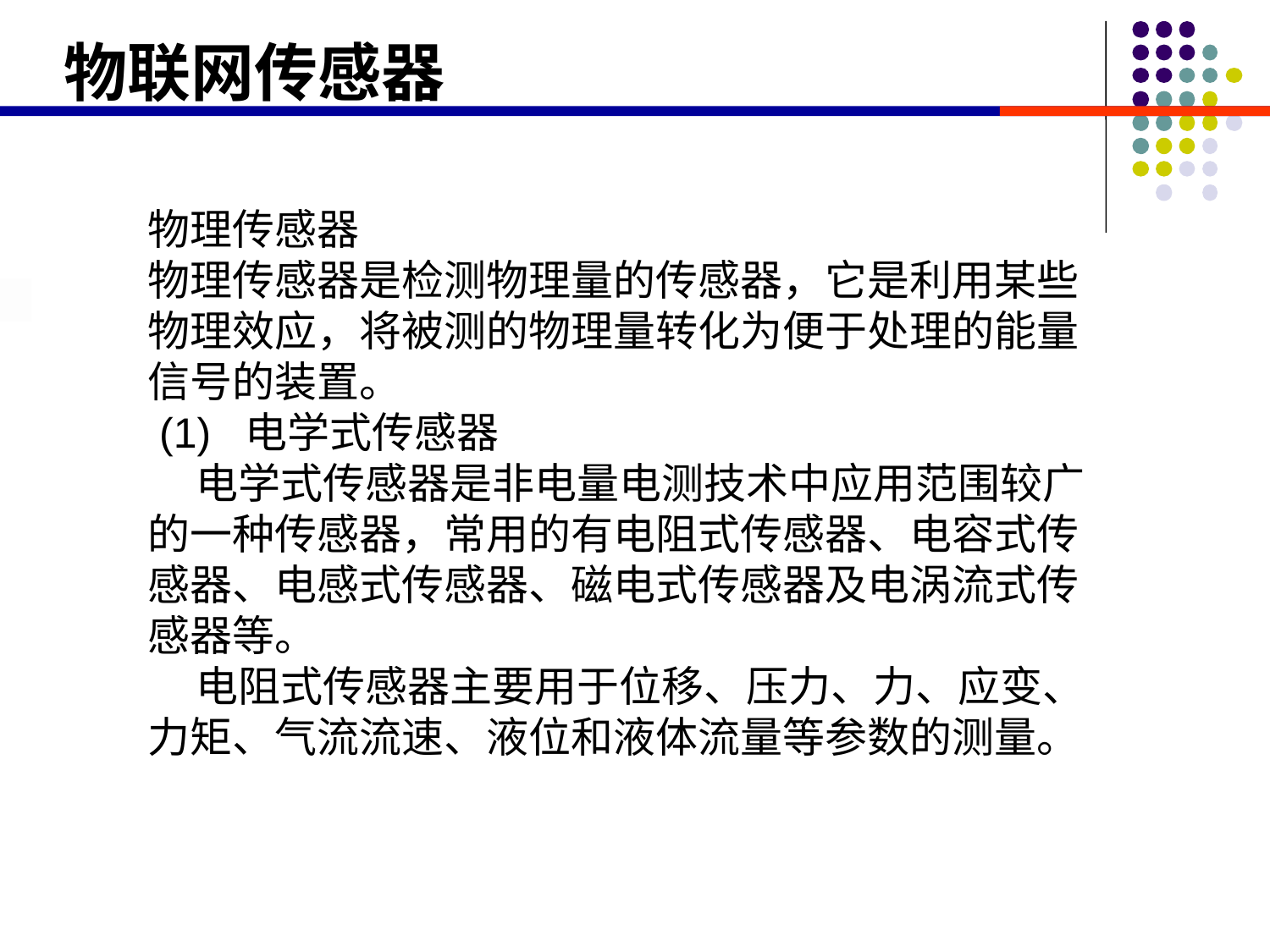

物联网传感器

物理传感器
物理传感器是检测物理量的传感器，它是利用某些物理效应，将被测的物理量转化为便于处理的能量信号的装置。
 (1)  电学式传感器
    电学式传感器是非电量电测技术中应用范围较广的一种传感器，常用的有电阻式传感器、电容式传感器、电感式传感器、磁电式传感器及电涡流式传感器等。
    电阻式传感器主要用于位移、压力、力、应变、力矩、气流流速、液位和液体流量等参数的测量。